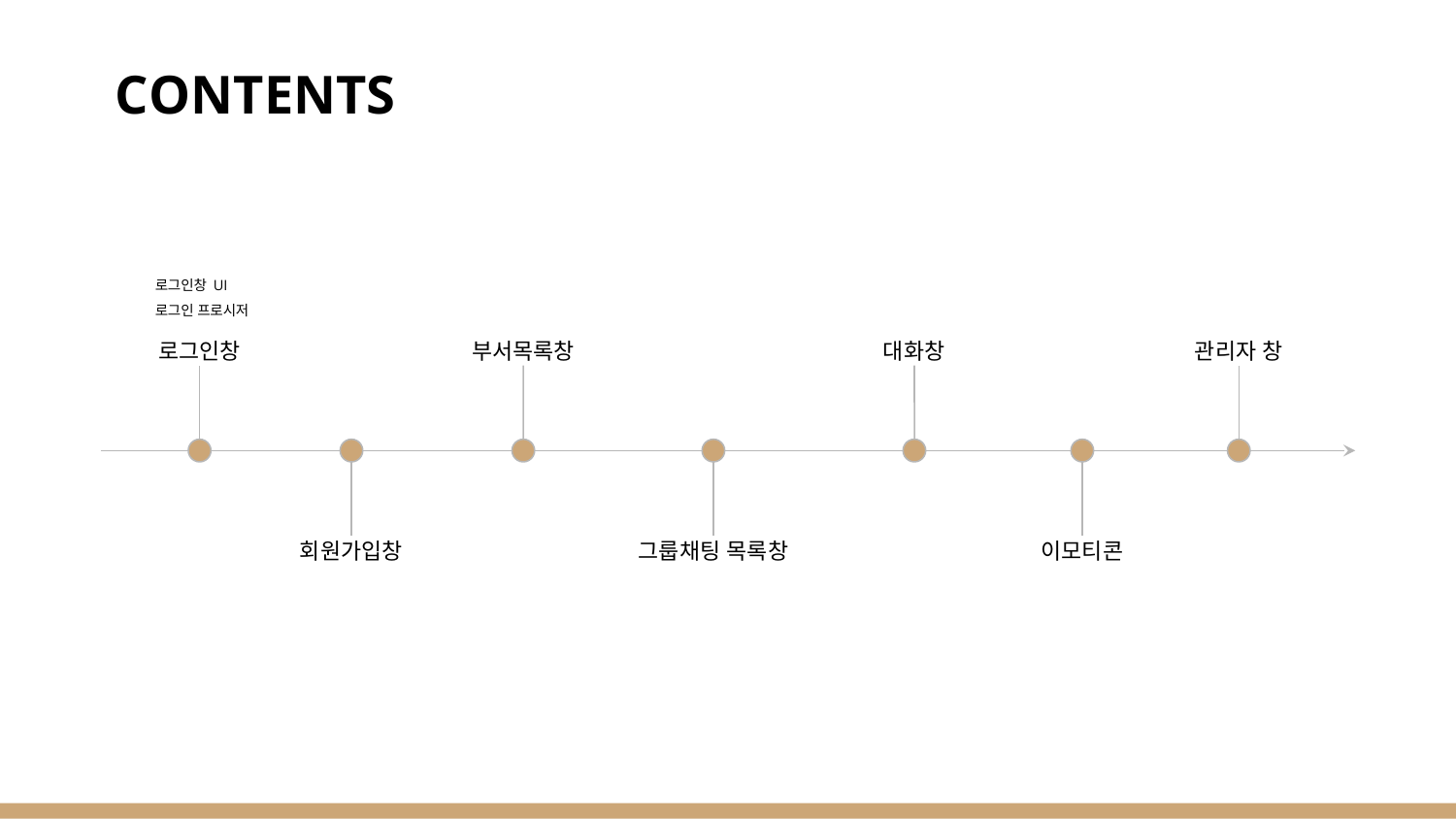

CONTENTS
로그인창 UI
로그인 프로시저
로그인창
대화창
부서목록창
관리자 창

이모티콘
그룹채팅 목록창
회원가입창